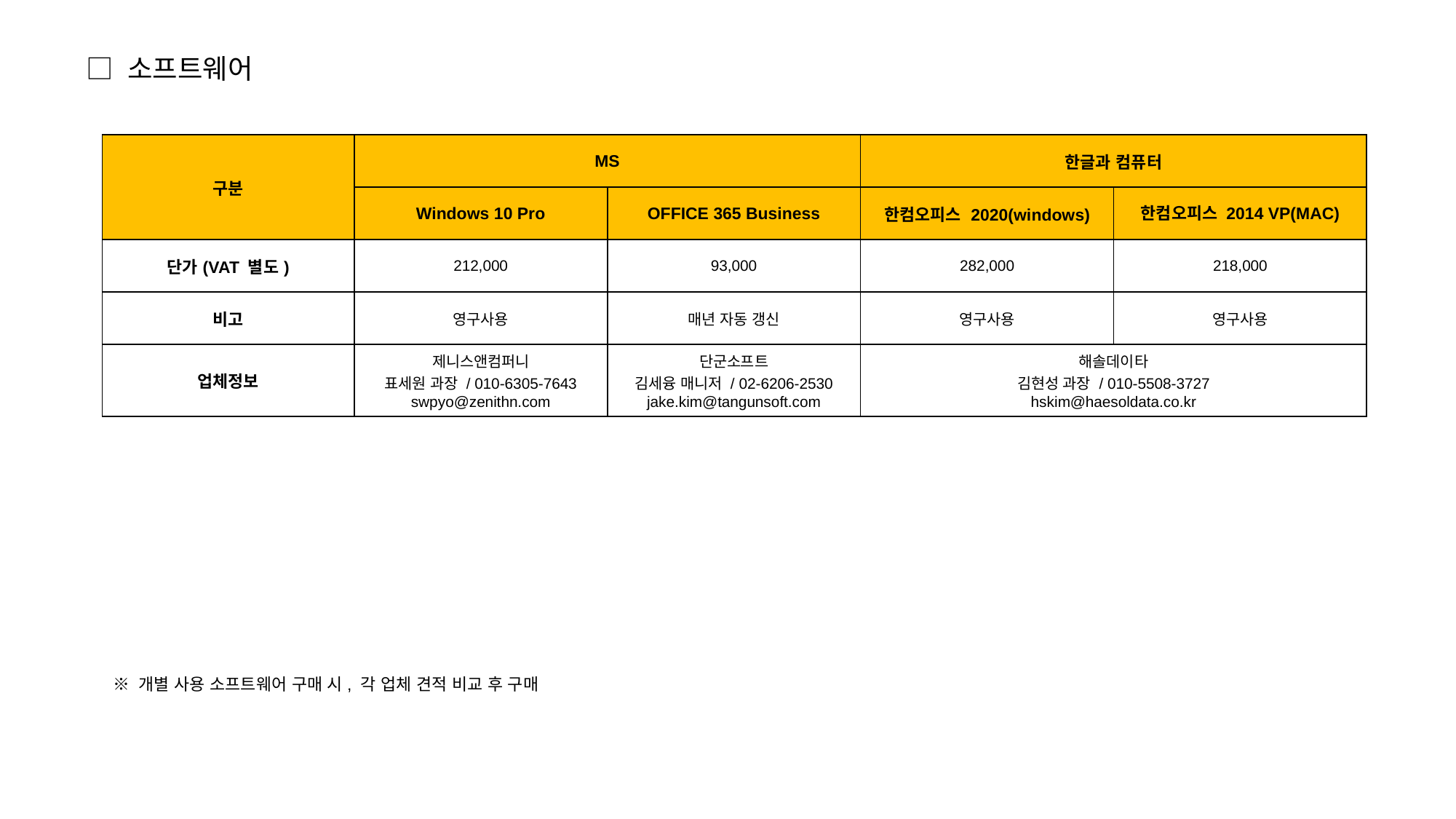

□ 소프트웨어
| 구분 | MS |  | 한글과 컴퓨터 |  |
| --- | --- | --- | --- | --- |
|  | Windows 10 Pro | OFFICE 365 Business | 한컴오피스 2020(windows) | 한컴오피스 2014 VP(MAC) |
| 단가(VAT 별도) | 212,000 | 93,000 | 282,000 | 218,000 |
| 비고 | 영구사용 | 매년 자동 갱신 | 영구사용 | 영구사용 |
| 업체정보 | 제니스앤컴퍼니 표세원 과장 / 010-6305-7643 swpyo@zenithn.com | 단군소프트 김세융 매니저 / 02-6206-2530 jake.kim@tangunsoft.com | 해솔데이타 김현성 과장 / 010-5508-3727 hskim@haesoldata.co.kr |  |
※ 개별 사용 소프트웨어 구매 시, 각 업체 견적 비교 후 구매